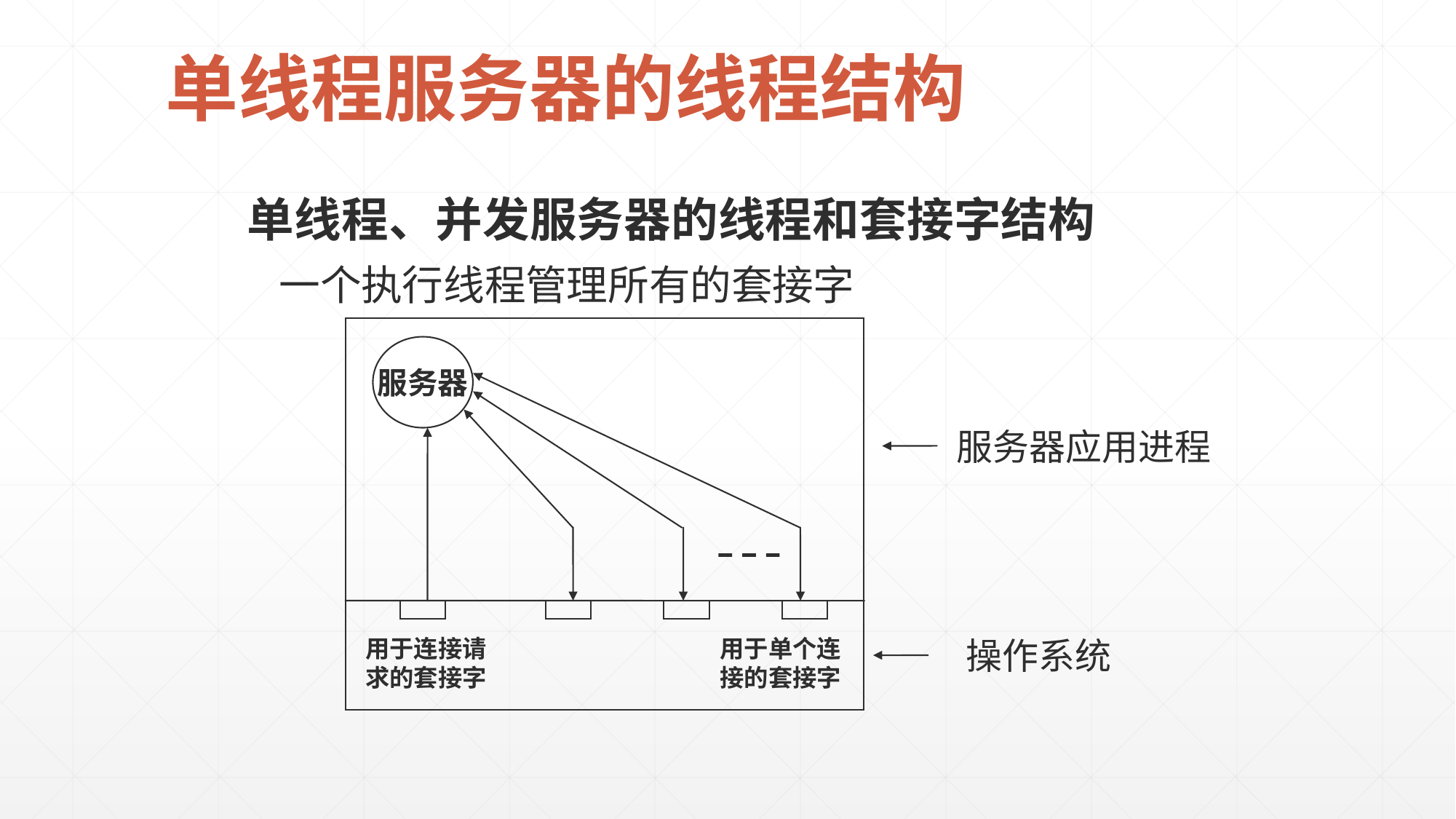

# 单线程服务器的线程结构
单线程、并发服务器的线程和套接字结构
一个执行线程管理所有的套接字

服务器

服务器应用进程

用于连接请求的套接字
用于单个连接的套接字
操作系统